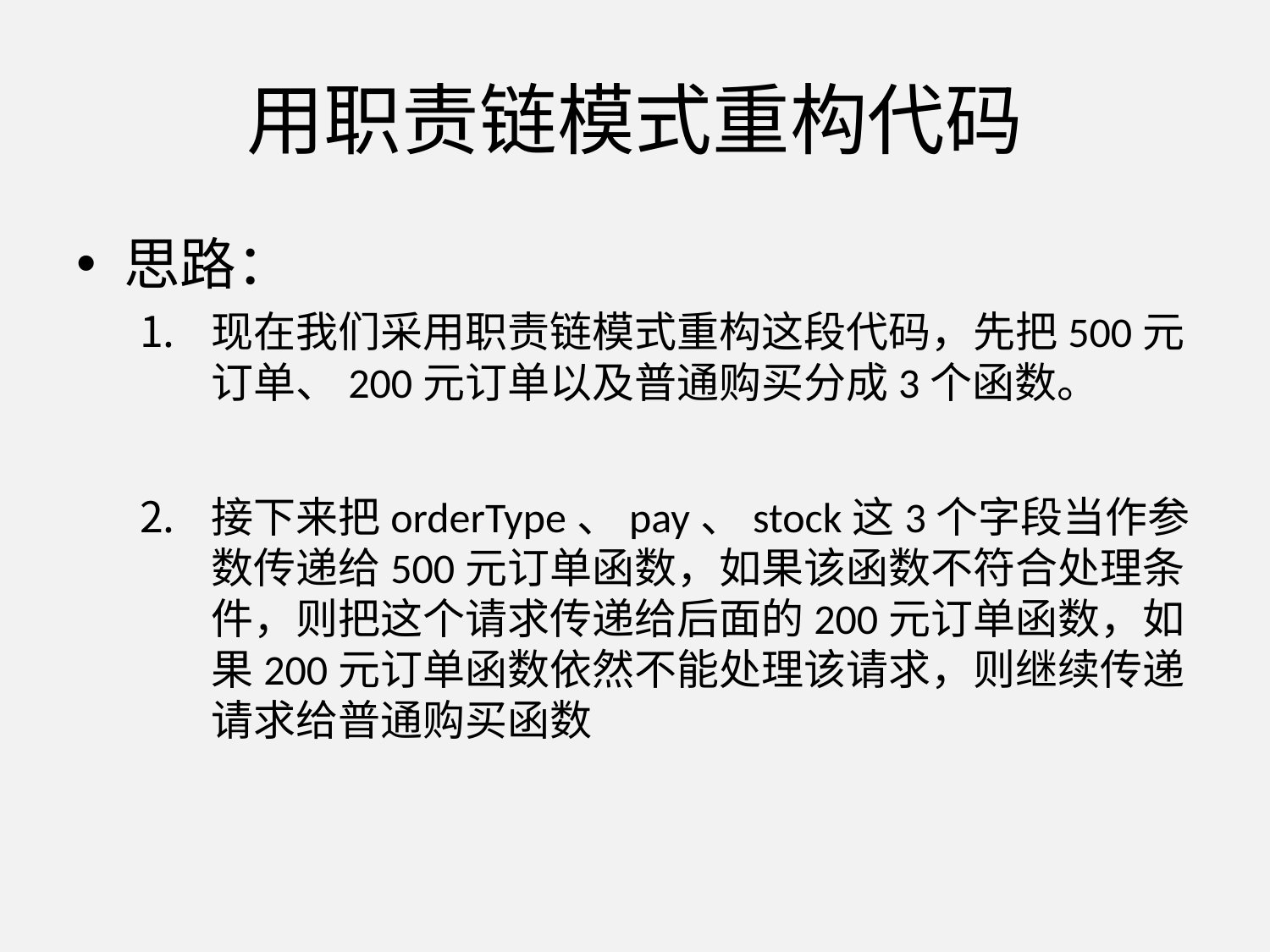

# 用职责链模式重构代码
思路：
现在我们采用职责链模式重构这段代码，先把500元订单、200元订单以及普通购买分成3个函数。

接下来把orderType、pay、stock这3个字段当作参数传递给500元订单函数，如果该函数不符合处理条件，则把这个请求传递给后面的200元订单函数，如果200元订单函数依然不能处理该请求，则继续传递请求给普通购买函数